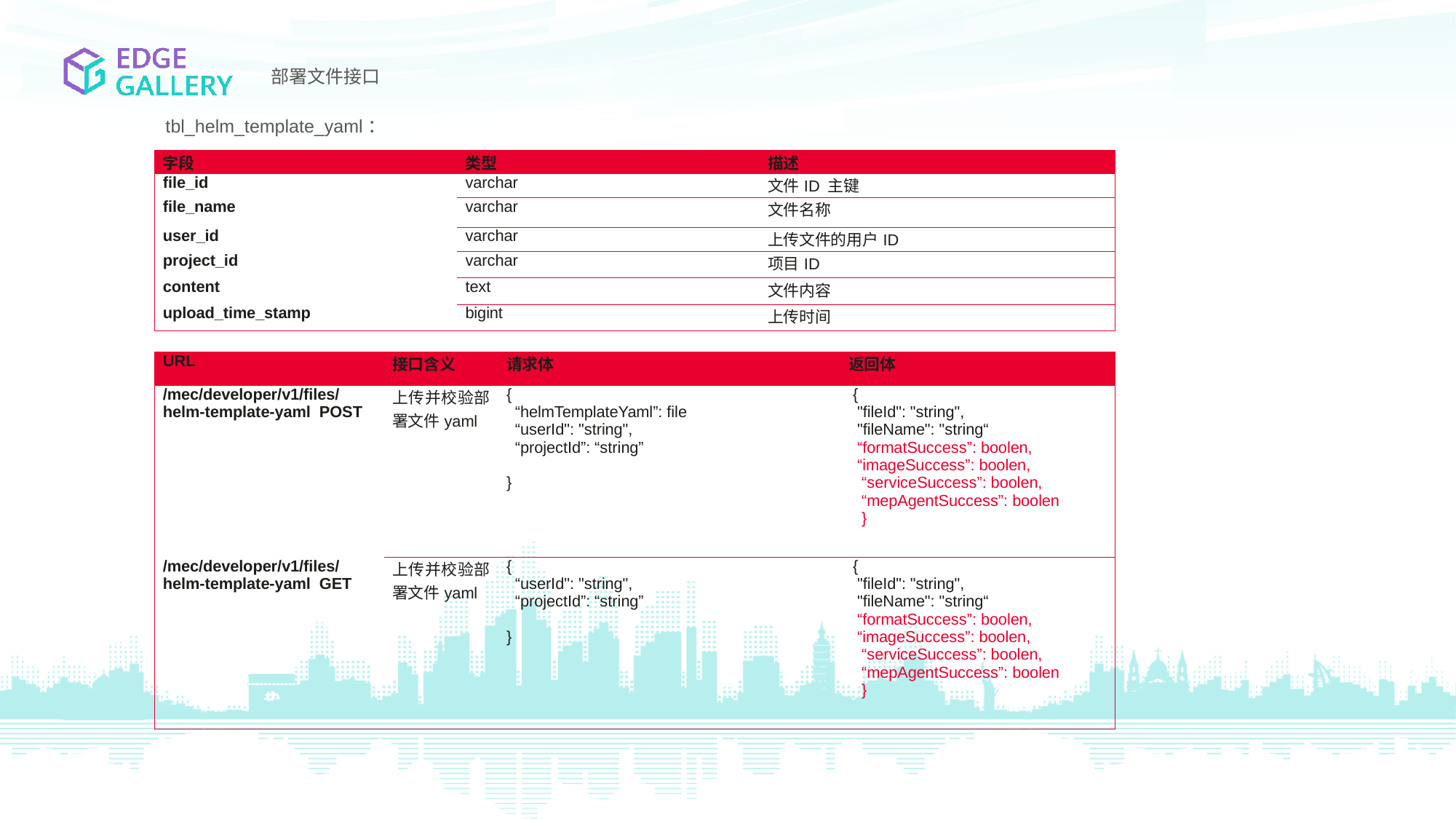

部署文件接口
tbl_helm_template_yaml：
| 字段 | 类型 | 描述 |
| --- | --- | --- |
| file\_id | varchar | 文件ID 主键 |
| file\_name | varchar | 文件名称 |
| user\_id | varchar | 上传文件的用户ID |
| project\_id | varchar | 项目ID |
| content | text | 文件内容 |
| upload\_time\_stamp | bigint | 上传时间 |
| URL | 接口含义 | 请求体 | 返回体 |
| --- | --- | --- | --- |
| /mec/developer/v1/files/helm-template-yaml POST | 上传并校验部署文件yaml | { “helmTemplateYaml”: file “userId": "string", “projectId”: “string” } | { "fileId": "string", "fileName": "string“ “formatSuccess”: boolen, “imageSuccess”: boolen, “serviceSuccess”: boolen, “mepAgentSuccess”: boolen } |
| /mec/developer/v1/files/helm-template-yaml GET | 上传并校验部署文件yaml | { “userId": "string", “projectId”: “string” } | { "fileId": "string", "fileName": "string“ “formatSuccess”: boolen, “imageSuccess”: boolen, “serviceSuccess”: boolen, “mepAgentSuccess”: boolen } |